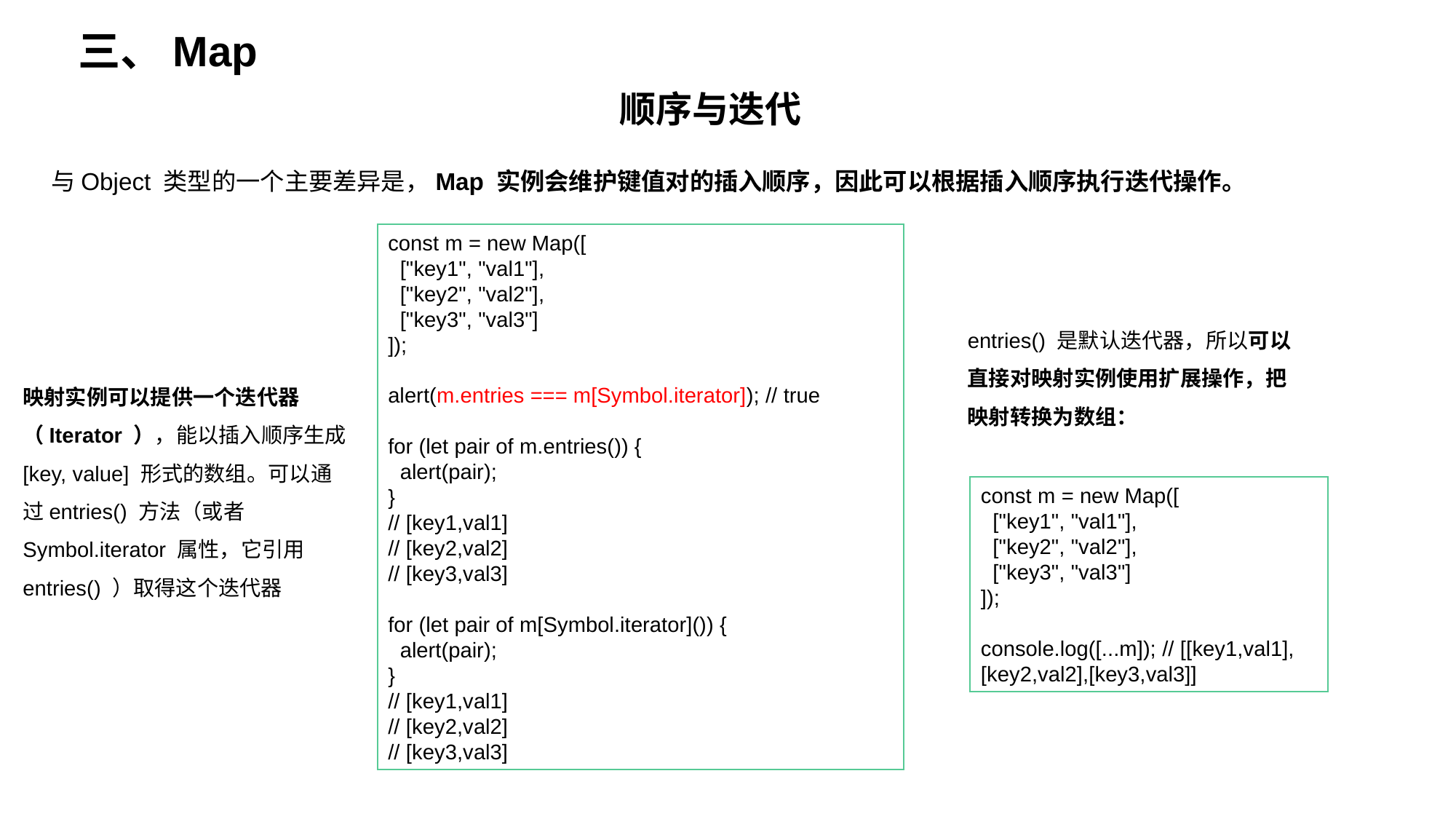

三、Map
顺序与迭代
与Object 类型的一个主要差异是，Map 实例会维护键值对的插入顺序，因此可以根据插入顺序执行迭代操作。
const m = new Map([
  ["key1", "val1"],
  ["key2", "val2"],
  ["key3", "val3"]
]);

alert(m.entries === m[Symbol.iterator]); // true

for (let pair of m.entries()) {
  alert(pair);
}
// [key1,val1]
// [key2,val2]
// [key3,val3]

for (let pair of m[Symbol.iterator]()) {
  alert(pair);
}
// [key1,val1]
// [key2,val2]
// [key3,val3]
entries() 是默认迭代器，所以可以直接对映射实例使用扩展操作，把映射转换为数组：
映射实例可以提供一个迭代器（Iterator ），能以插入顺序生成[key, value] 形式的数组。可以通过entries() 方法（或者Symbol.iterator 属性，它引用entries() ）取得这个迭代器
const m = new Map([
  ["key1", "val1"],
  ["key2", "val2"],
  ["key3", "val3"]
]);

console.log([...m]); // [[key1,val1],[key2,val2],[key3,val3]]